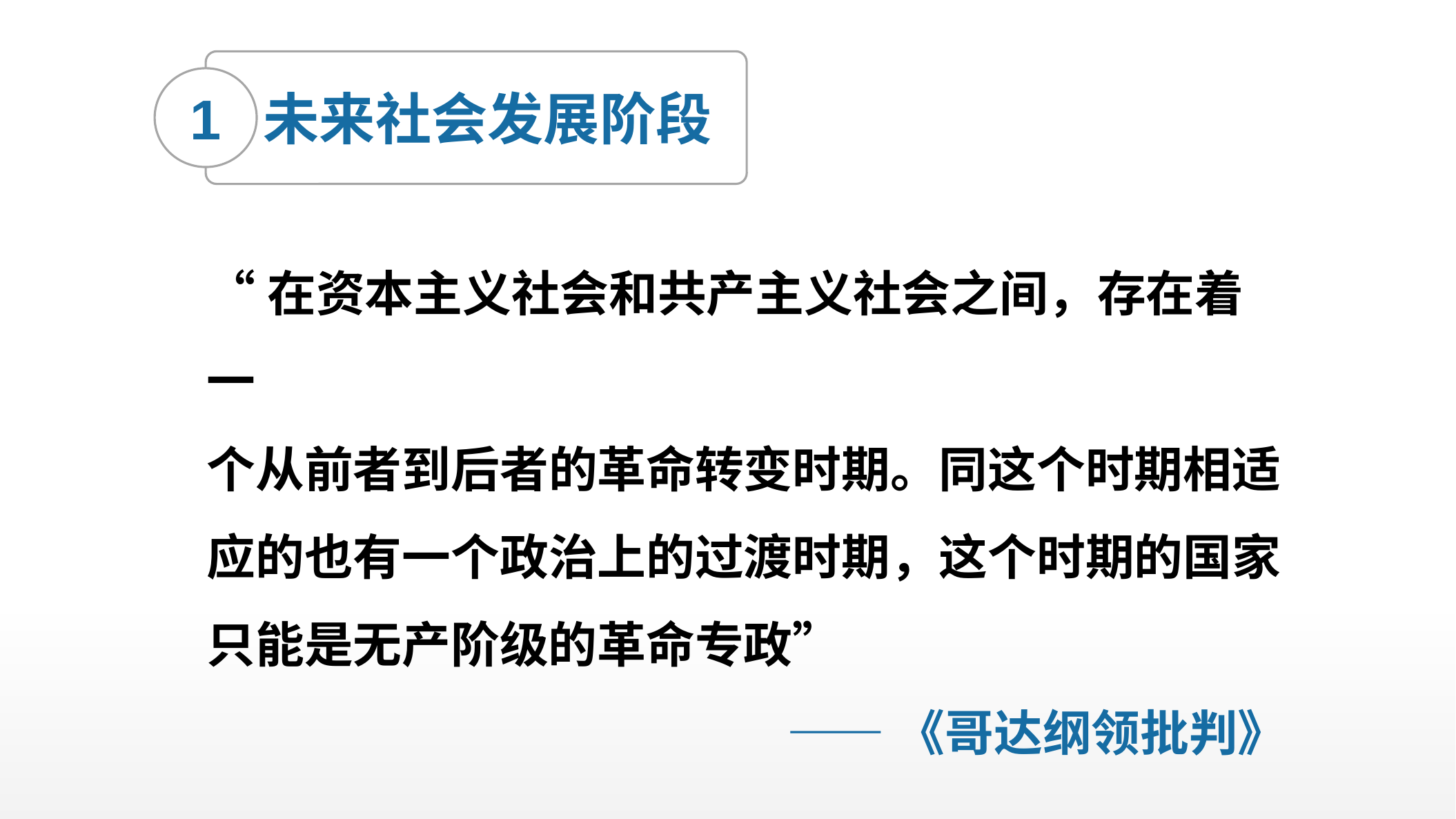

未来社会发展阶段
1
“在资本主义社会和共产主义社会之间，存在着一
个从前者到后者的革命转变时期。同这个时期相适
应的也有一个政治上的过渡时期，这个时期的国家
只能是无产阶级的革命专政”
——《哥达纲领批判》